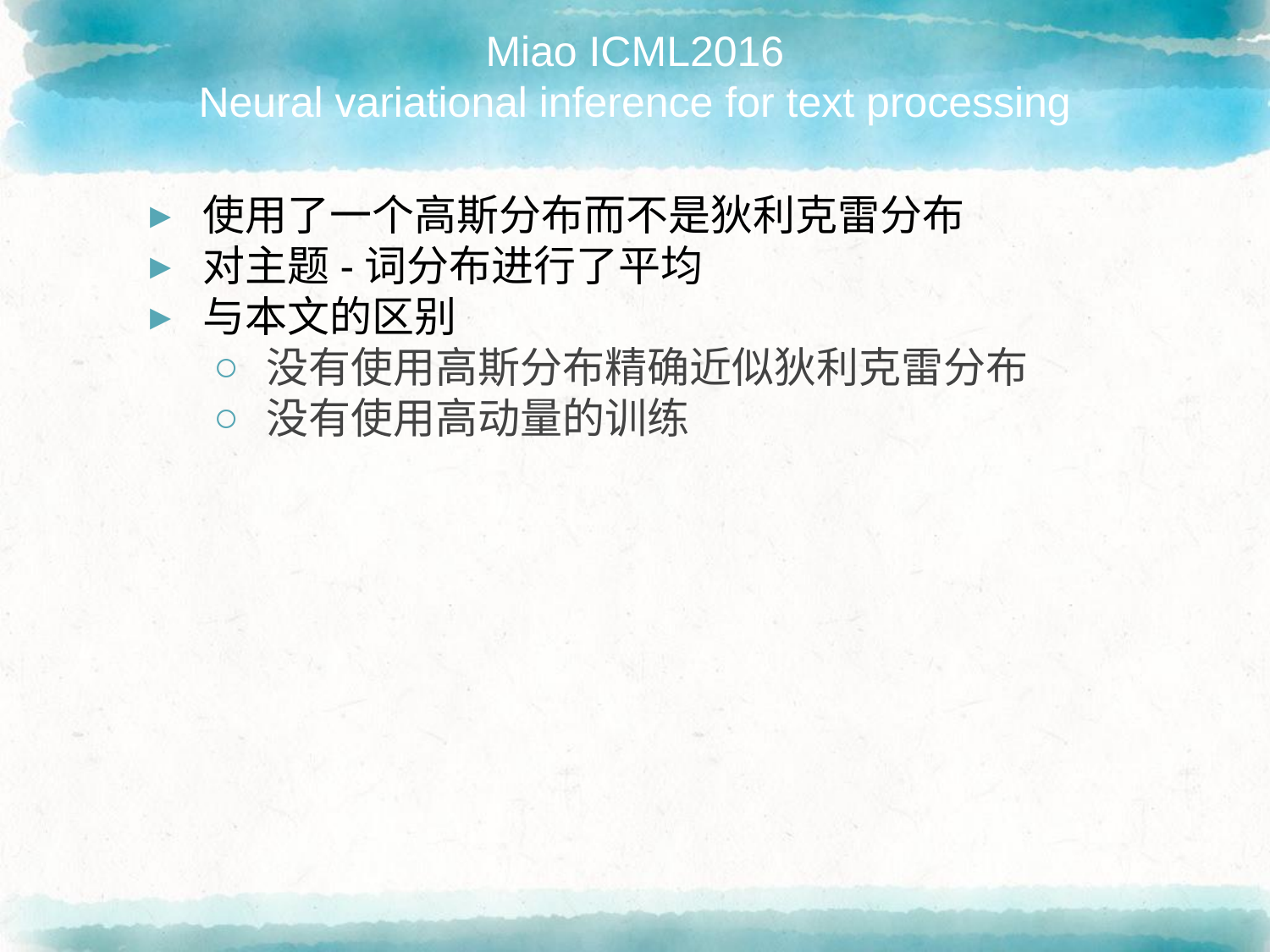

# Miao ICML2016
Neural variational inference for text processing
使用了一个高斯分布而不是狄利克雷分布
对主题-词分布进行了平均
与本文的区别
没有使用高斯分布精确近似狄利克雷分布
没有使用高动量的训练